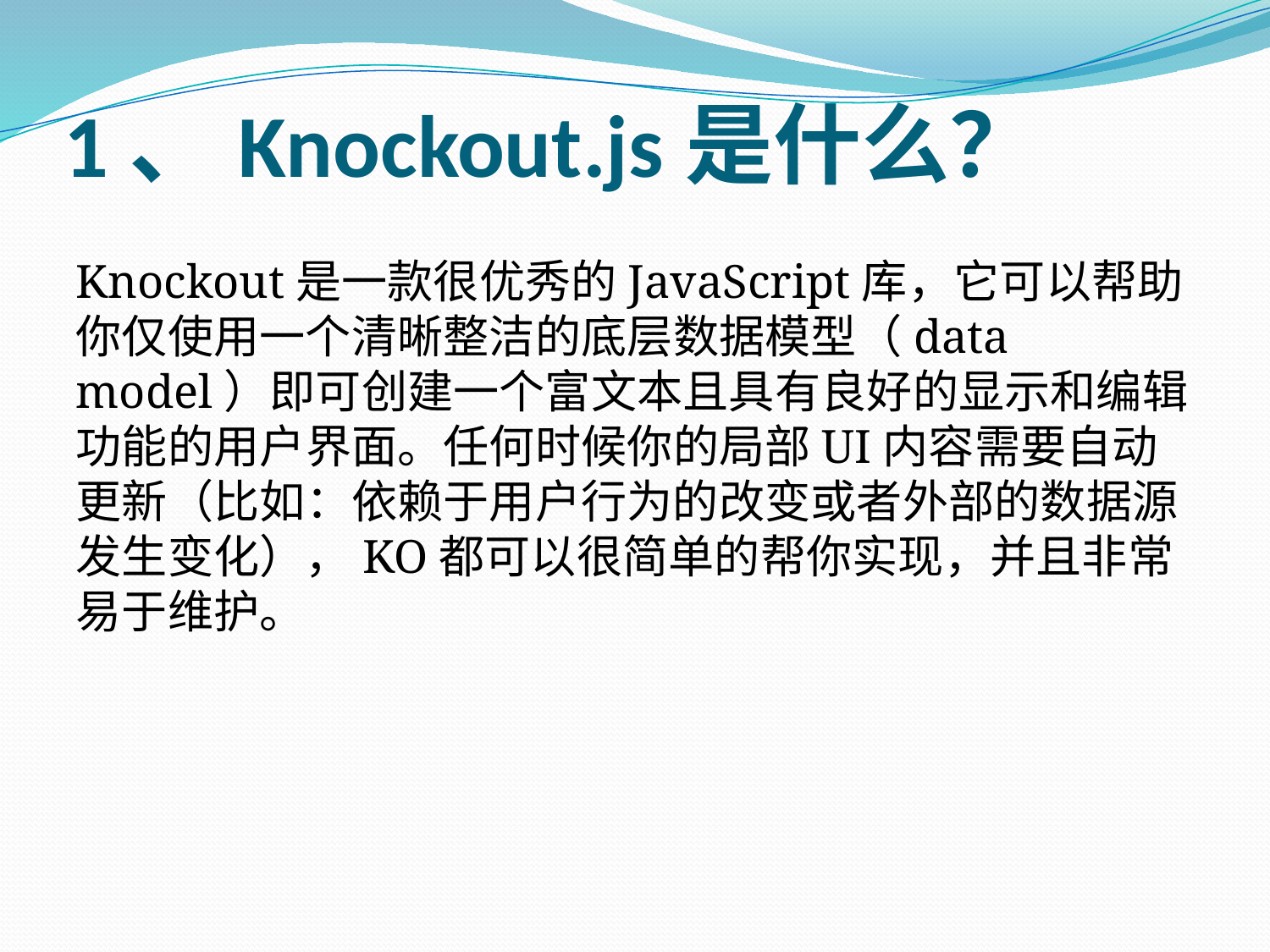

# 1、Knockout.js是什么？
Knockout是一款很优秀的JavaScript库，它可以帮助你仅使用一个清晰整洁的底层数据模型（data model）即可创建一个富文本且具有良好的显示和编辑功能的用户界面。任何时候你的局部UI内容需要自动更新（比如：依赖于用户行为的改变或者外部的数据源发生变化），KO都可以很简单的帮你实现，并且非常易于维护。